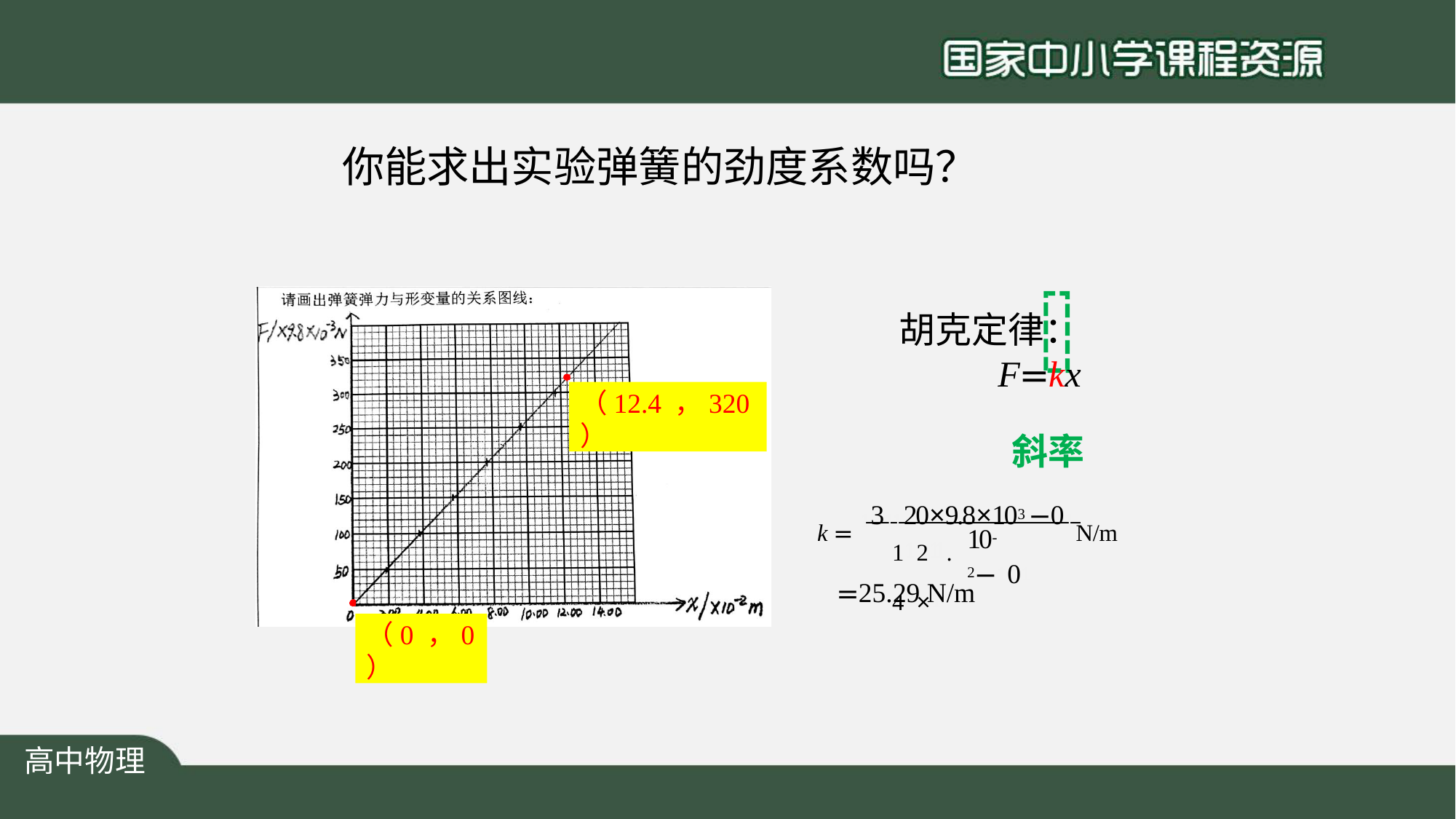

# 你能求出实验弹簧的劲度系数吗？

胡克定律： F=kx
斜率
（12.4 ，320）
k = 131120×9.8×103 −01 N/m
11211.41×1
10-2−101

=25.29 N/m

（0 ，0）
高中物理